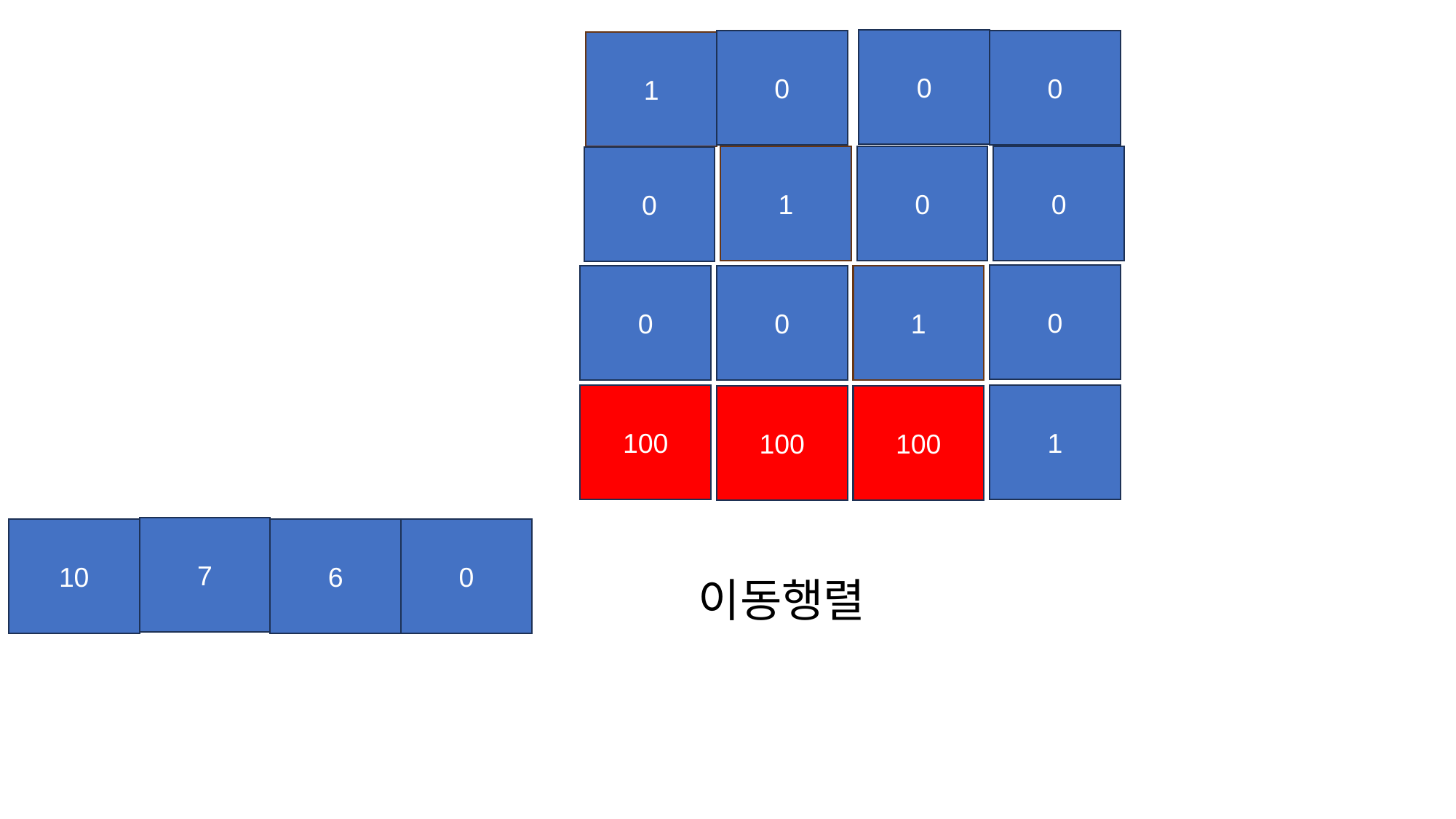

0
0
0
1
0
1
0
0
0
0
1
0
100
1
100
100
7
10
6
0
이동행렬